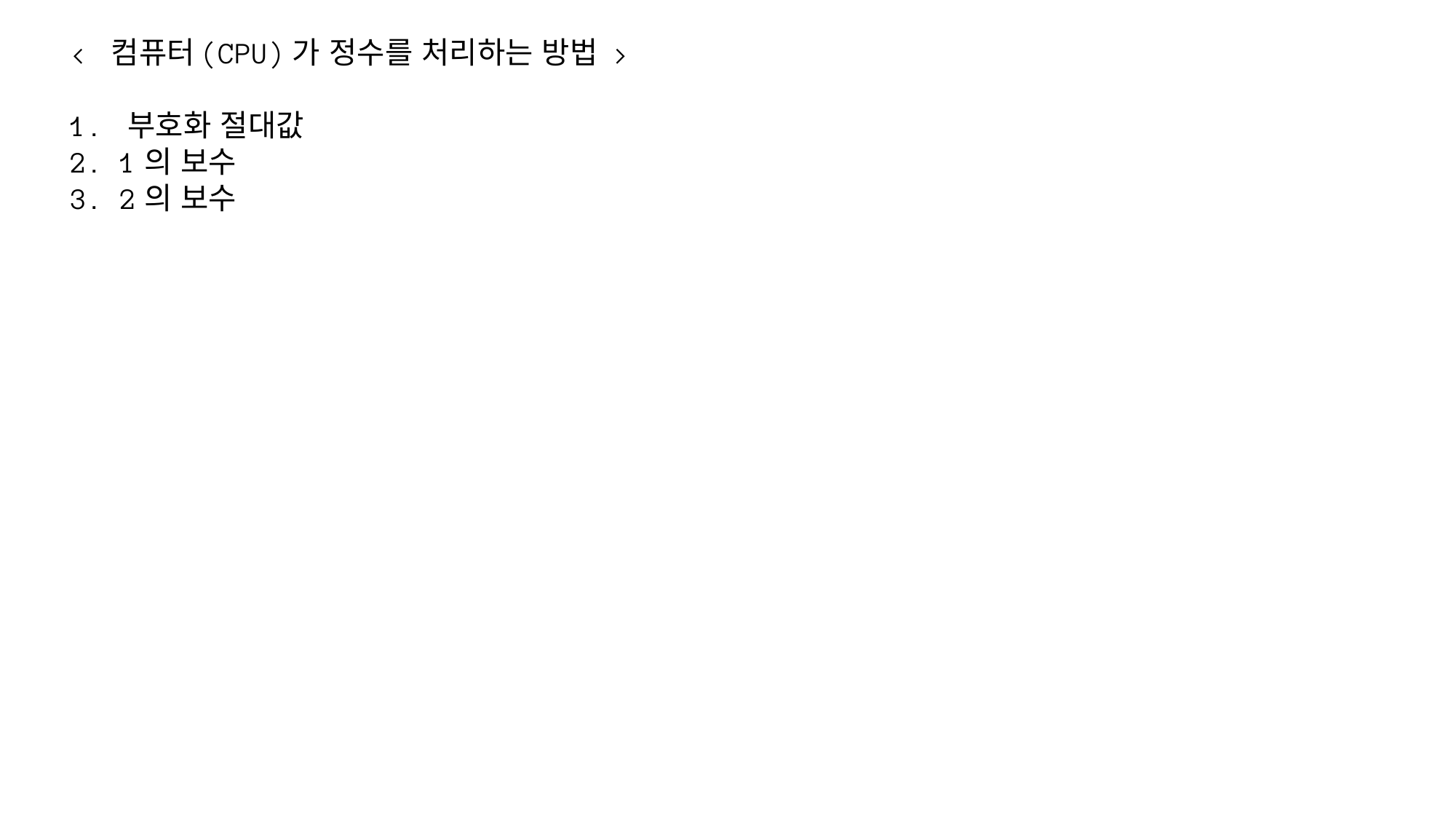

< 컴퓨터(CPU)가 정수를 처리하는 방법 >

1. 부호화 절대값
2. 1의 보수
3. 2의 보수